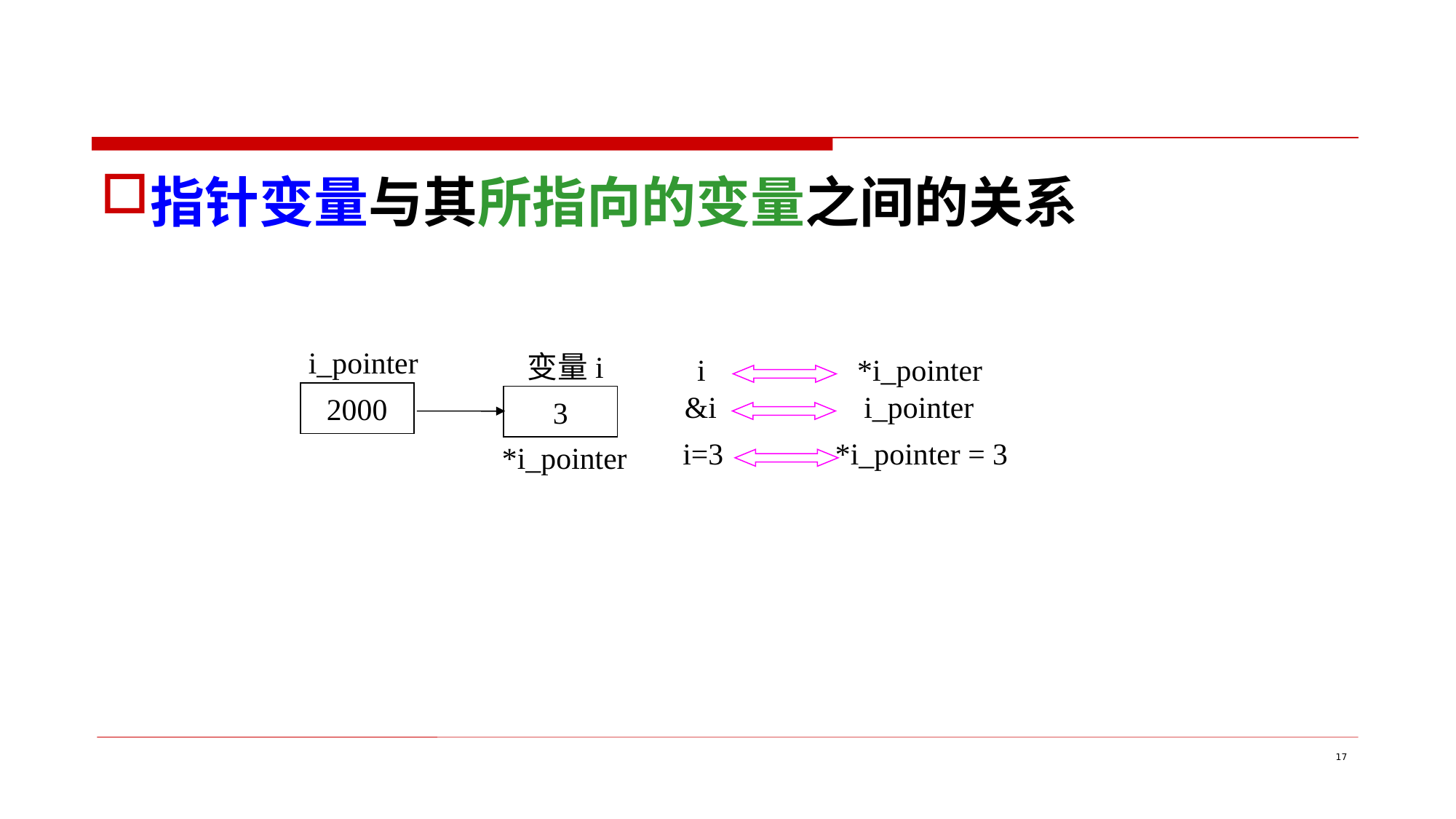

指针变量与其所指向的变量之间的关系
i_pointer
变量i

2000
3

*i_pointer
i
*i_pointer
&i
i_pointer
i=3
*i_pointer = 3

17